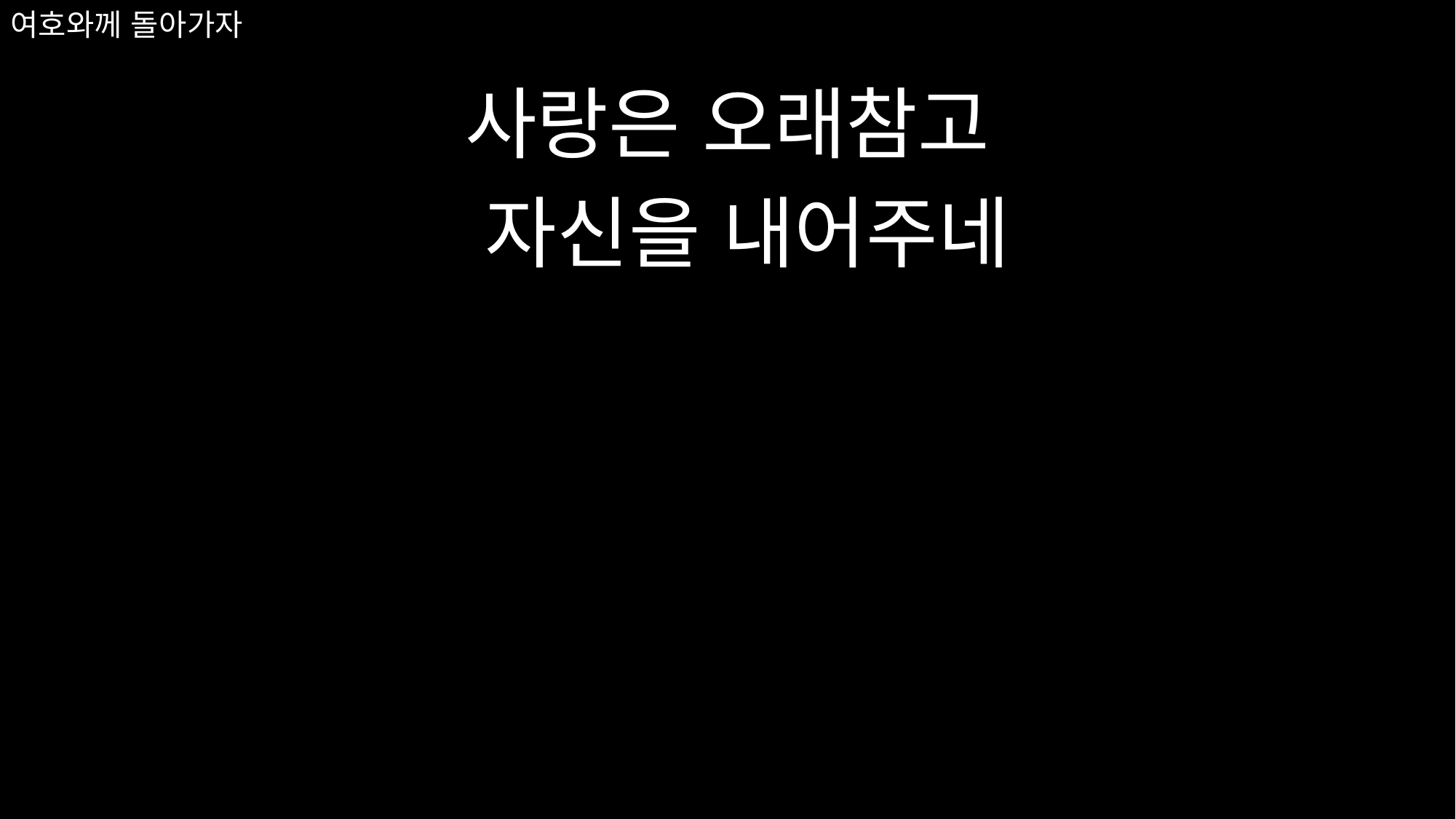

# 여호와께 돌아가자
사랑은 오래참고
 자신을 내어주네